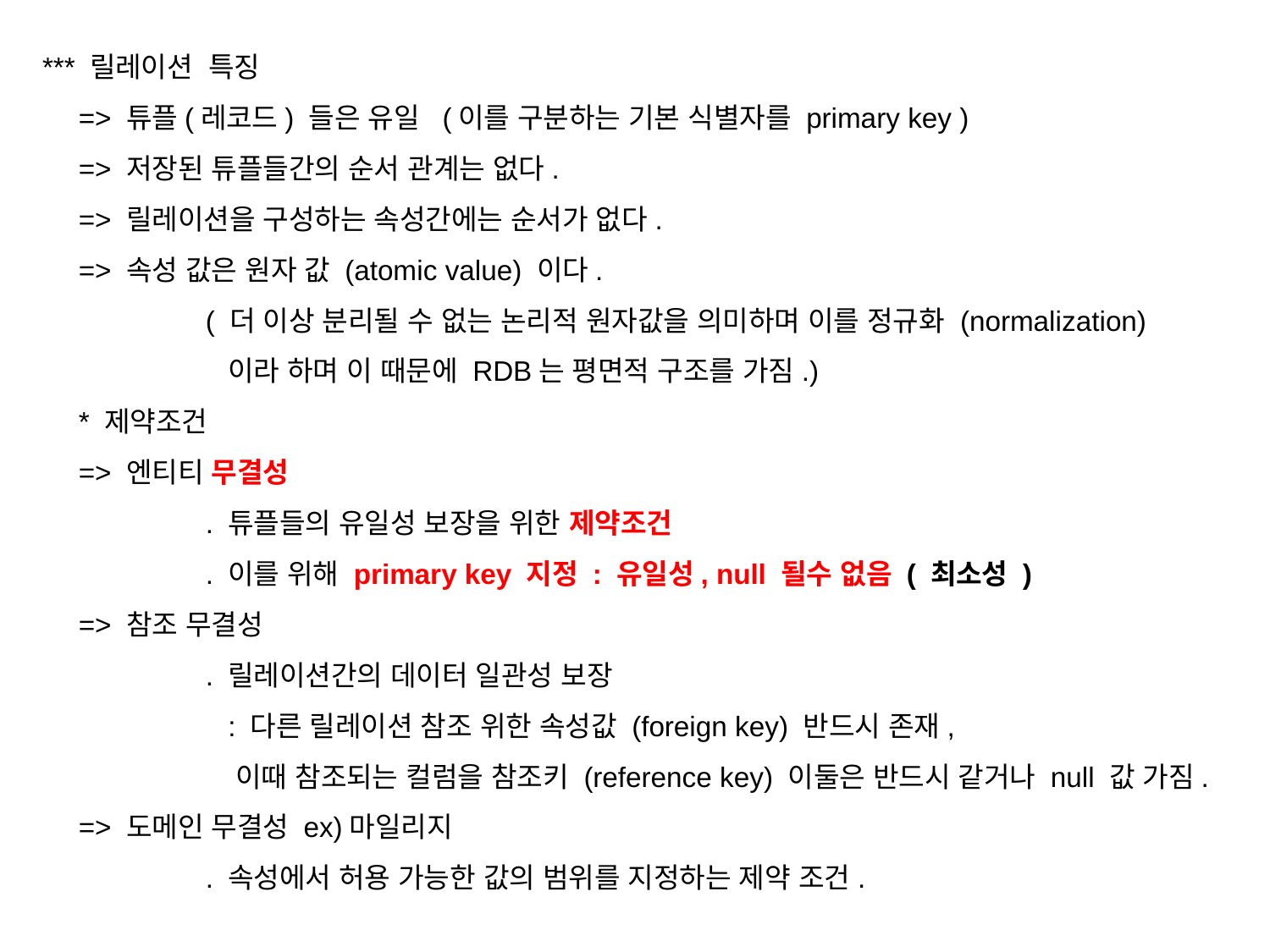

*** 릴레이션  특징
=> 튜플(레코드) 들은 유일  (이를 구분하는 기본 식별자를 primary key )
=> 저장된 튜플들간의 순서 관계는 없다.
=> 릴레이션을 구성하는 속성간에는 순서가 없다.
=> 속성 값은 원자 값 (atomic value) 이다.
	( 더 이상 분리될 수 없는 논리적 원자값을 의미하며 이를 정규화 (normalization)
	  이라 하며 이 때문에 RDB는 평면적 구조를 가짐.)
* 제약조건
=> 엔티티 무결성
	. 튜플들의 유일성 보장을 위한 제약조건
	. 이를 위해 primary key 지정 : 유일성, null 될수 없음 ( 최소성 )
=> 참조 무결성
	. 릴레이션간의 데이터 일관성 보장
	  : 다른 릴레이션 참조 위한 속성값 (foreign key) 반드시 존재,
	   이때 참조되는 컬럼을 참조키 (reference key) 이둘은 반드시 같거나 null 값 가짐.
=> 도메인 무결성 ex)마일리지
	. 속성에서 허용 가능한 값의 범위를 지정하는 제약 조건.